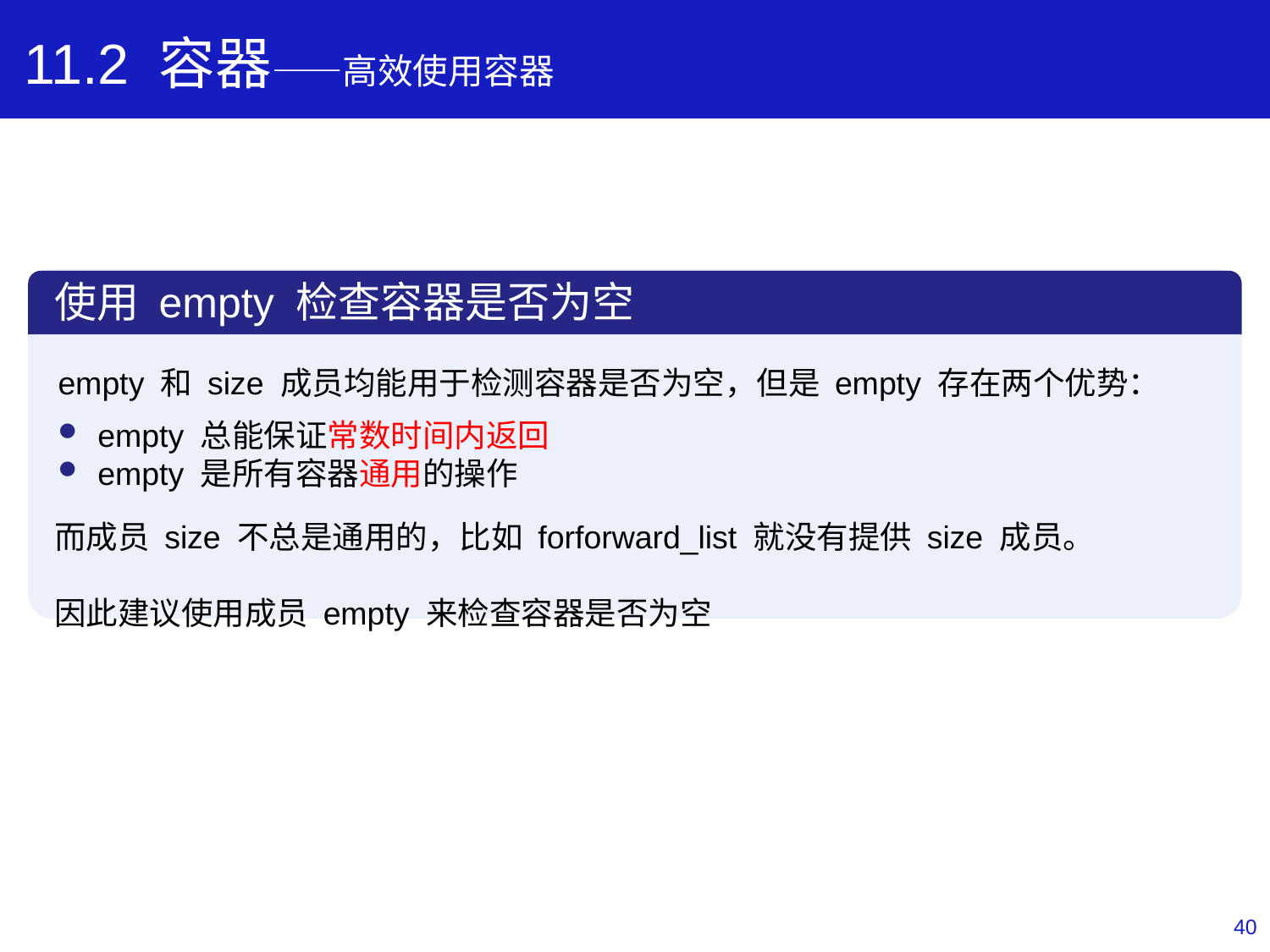

11.2 容器——高效使用容器
使用 empty 检查容器是否为空

empty 和 size 成员均能用于检测容器是否为空，但是 empty 存在两个优势：
empty 总能保证常数时间内返回
empty 是所有容器通用的操作
而成员 size 不总是通用的，比如 forforward_list 就没有提供 size 成员。
因此建议使用成员 empty 来检查容器是否为空
40